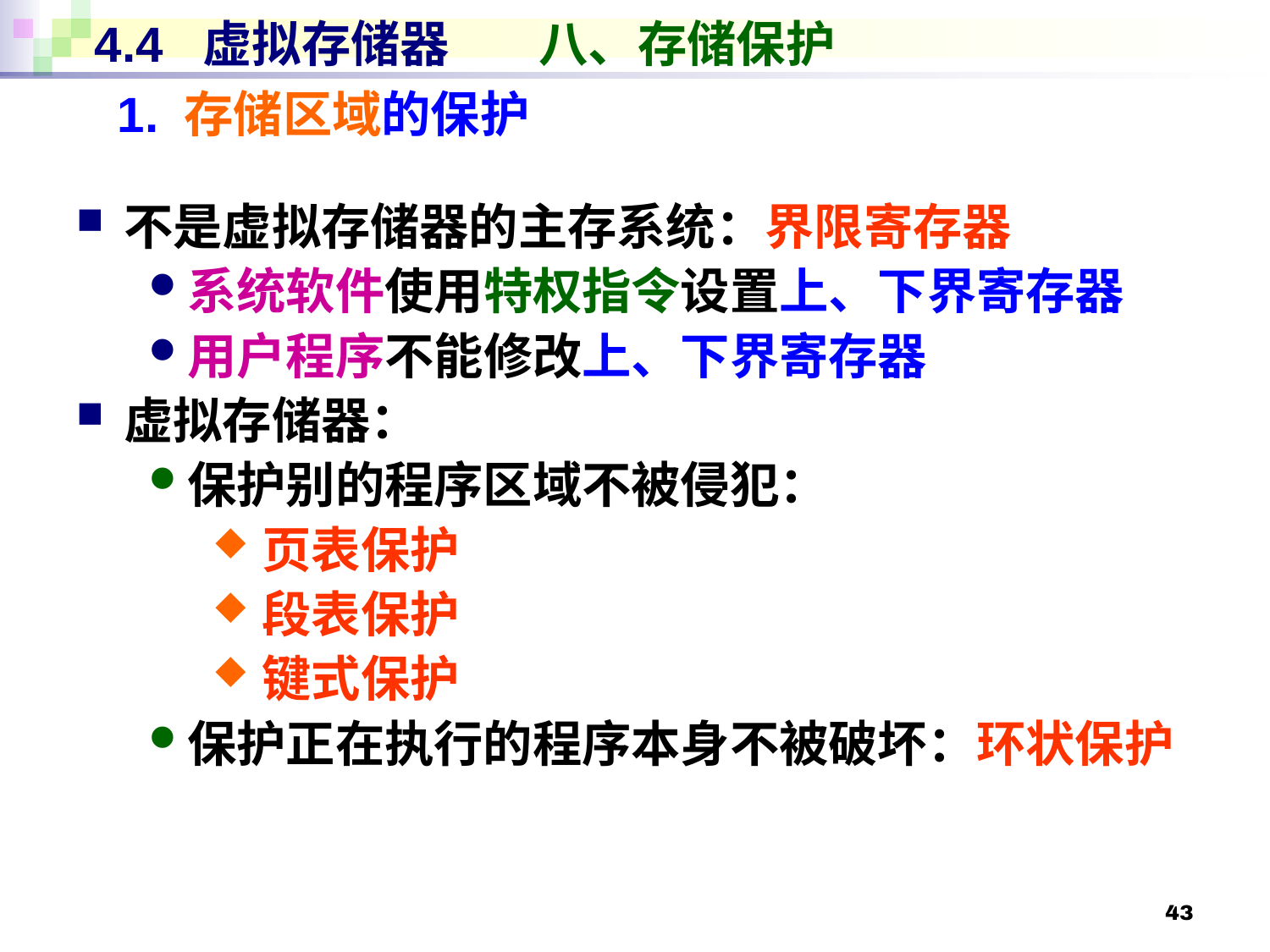

# 4.4  虚拟存储器        八、存储保护
1. 存储区域的保护
不是虚拟存储器的主存系统：界限寄存器
系统软件使用特权指令设置上、下界寄存器
用户程序不能修改上、下界寄存器
虚拟存储器：
保护别的程序区域不被侵犯：
页表保护
段表保护
键式保护
保护正在执行的程序本身不被破坏：环状保护
43